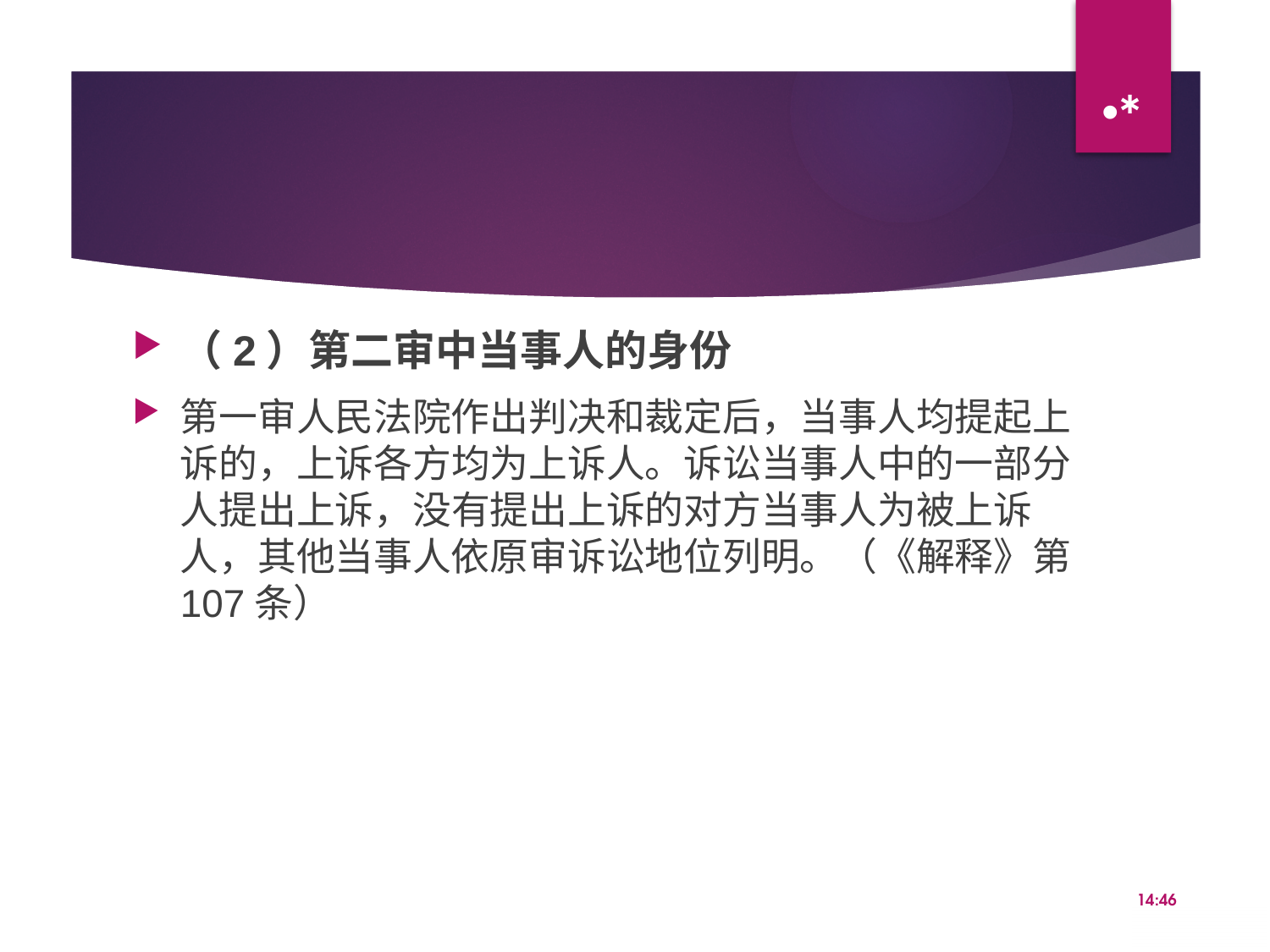

*
#
（2）第二审中当事人的身份
第一审人民法院作出判决和裁定后，当事人均提起上诉的，上诉各方均为上诉人。诉讼当事人中的一部分人提出上诉，没有提出上诉的对方当事人为被上诉人，其他当事人依原审诉讼地位列明。（《解释》第107条）

14:46